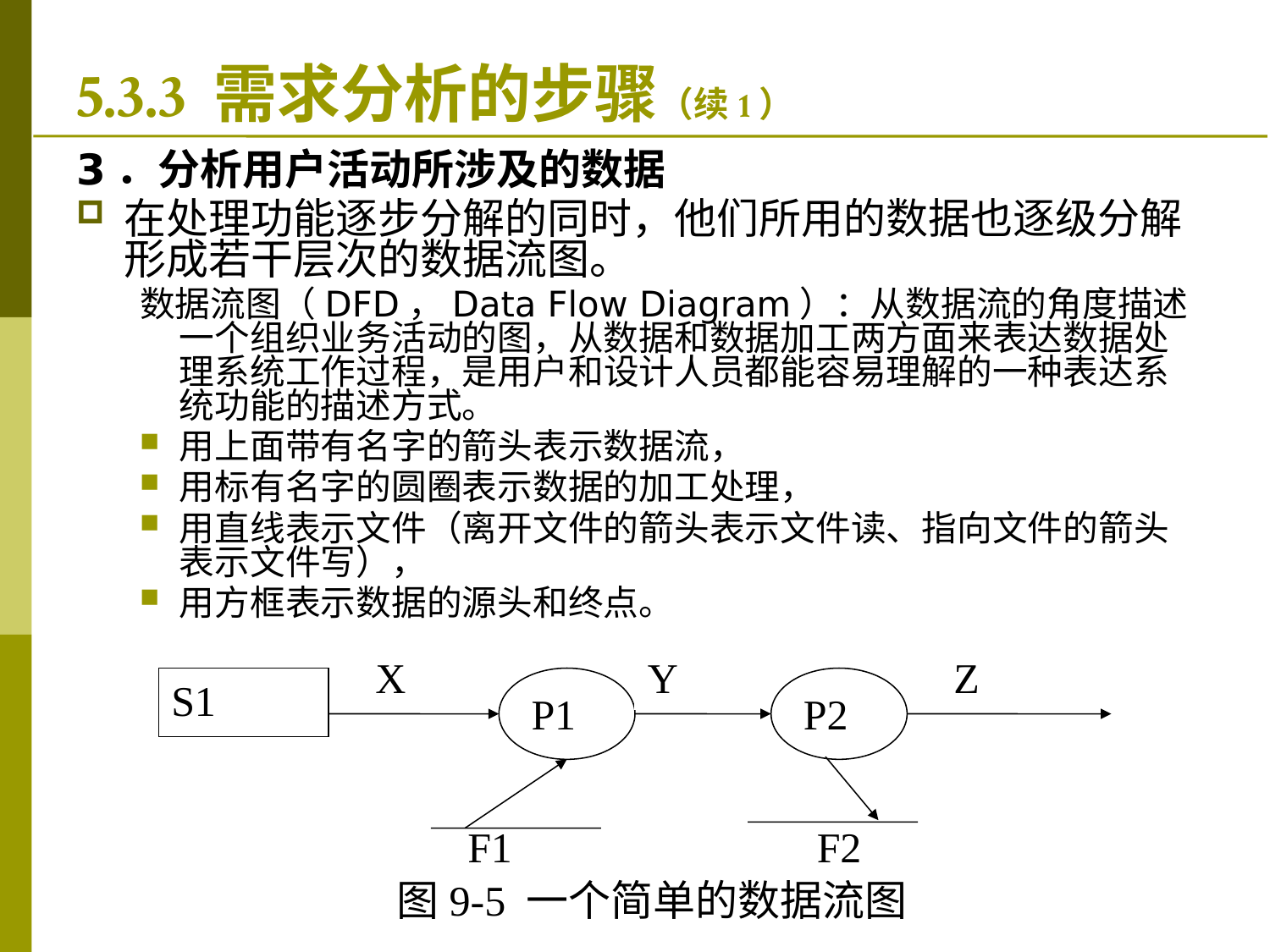

# 5.3.3 需求分析的步骤（续1）
3．分析用户活动所涉及的数据
在处理功能逐步分解的同时，他们所用的数据也逐级分解形成若干层次的数据流图。
数据流图（DFD，Data Flow Diagram）：从数据流的角度描述一个组织业务活动的图，从数据和数据加工两方面来表达数据处理系统工作过程，是用户和设计人员都能容易理解的一种表达系统功能的描述方式。
用上面带有名字的箭头表示数据流，
用标有名字的圆圈表示数据的加工处理，
用直线表示文件（离开文件的箭头表示文件读、指向文件的箭头表示文件写），
用方框表示数据的源头和终点。
X
Y
Z
S1
P1
P2

F1
F2

图9-5 一个简单的数据流图